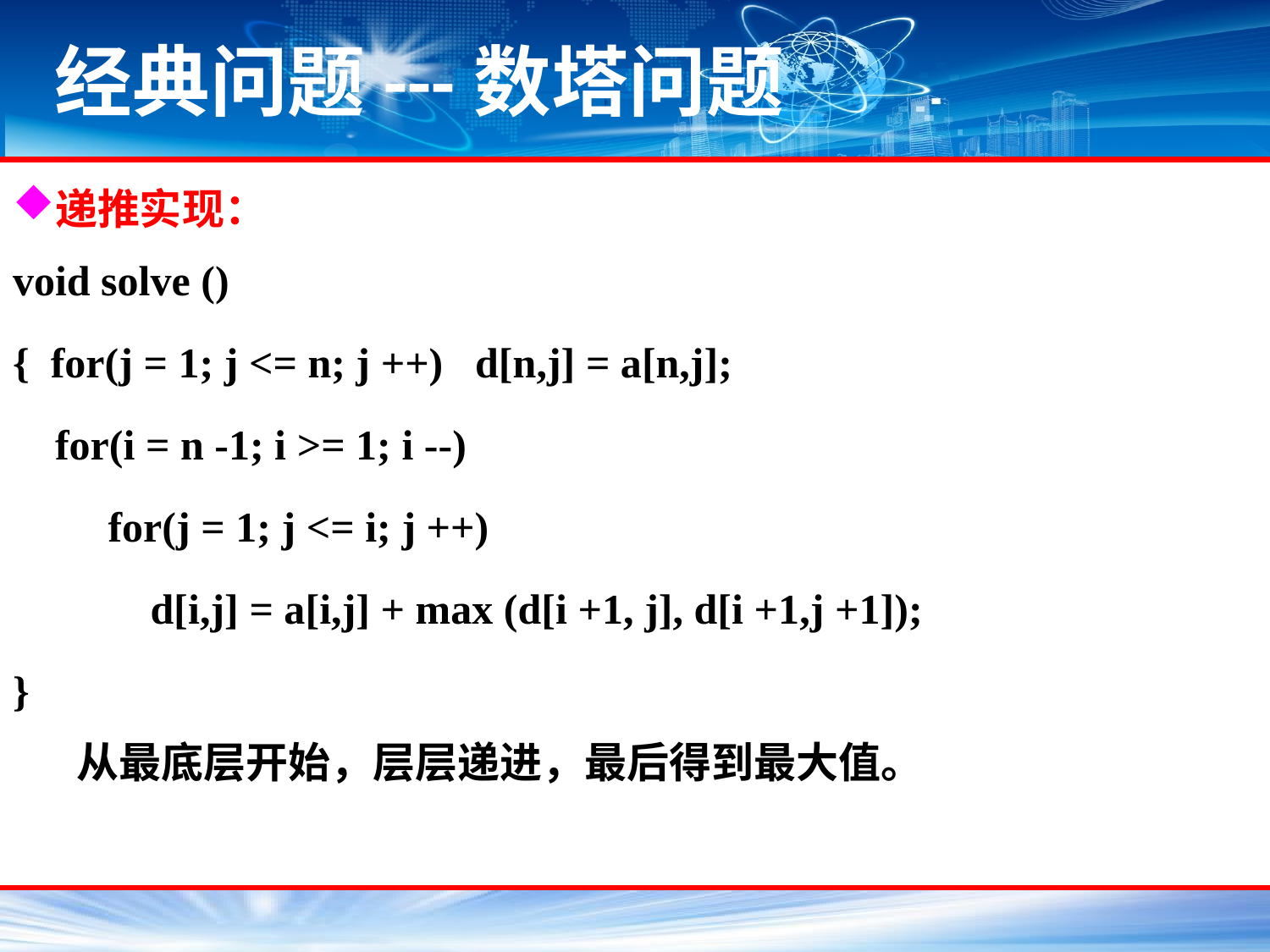

# 经典问题---数塔问题
递推实现：
void solve ()
{  for(j = 1; j <= n; j ++)   d[n,j] = a[n,j];
    for(i = n -1; i >= 1; i --)
         for(j = 1; j <= i; j ++)
             d[i,j] = a[i,j] + max (d[i +1, j], d[i +1,j +1]);
}
从最底层开始，层层递进，最后得到最大值。